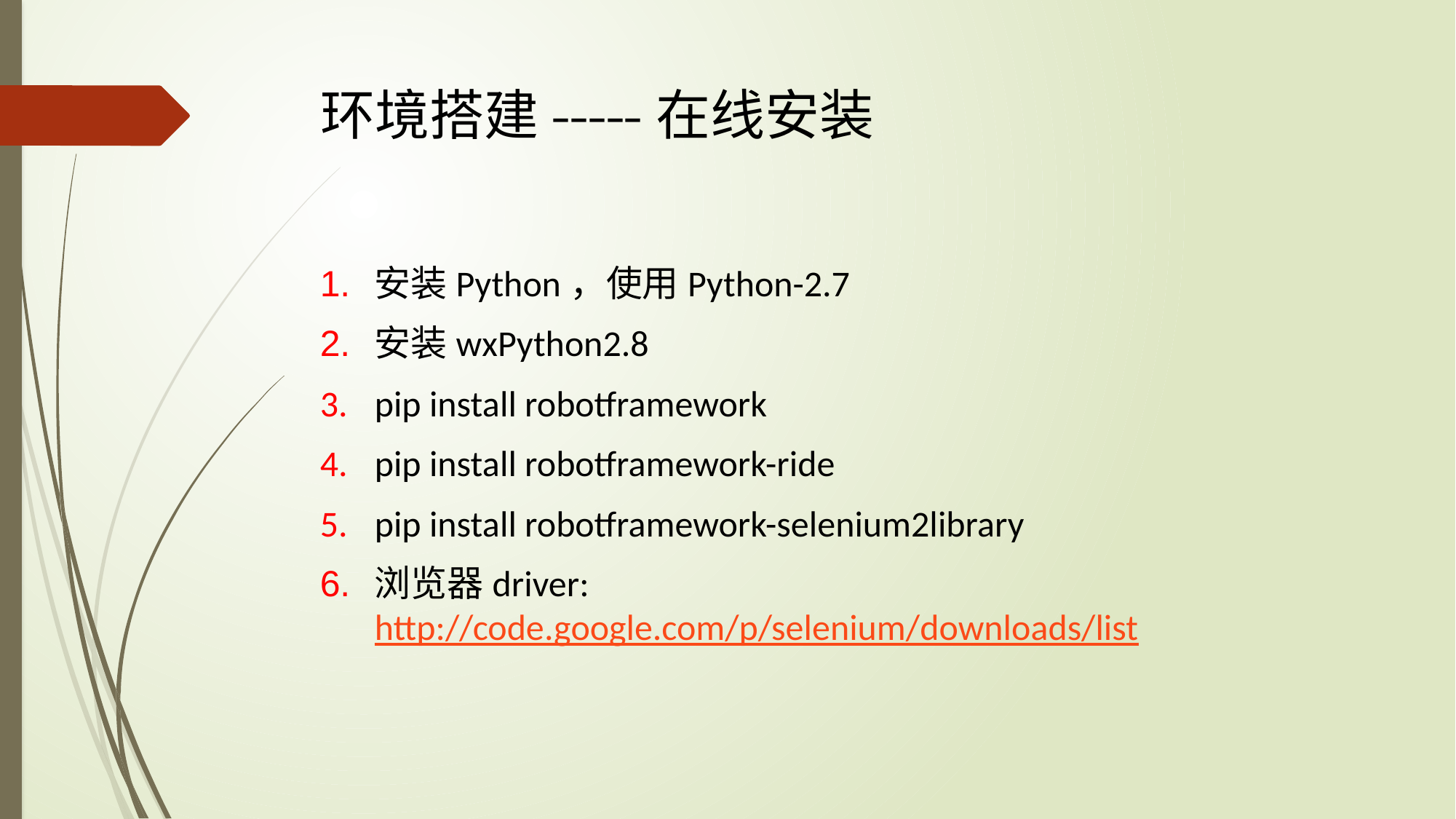

# 环境搭建-----在线安装
安装Python，使用Python-2.7
安装wxPython2.8
pip install robotframework
pip install robotframework-ride
pip install robotframework-selenium2library
浏览器driver:
http://code.google.com/p/selenium/downloads/list